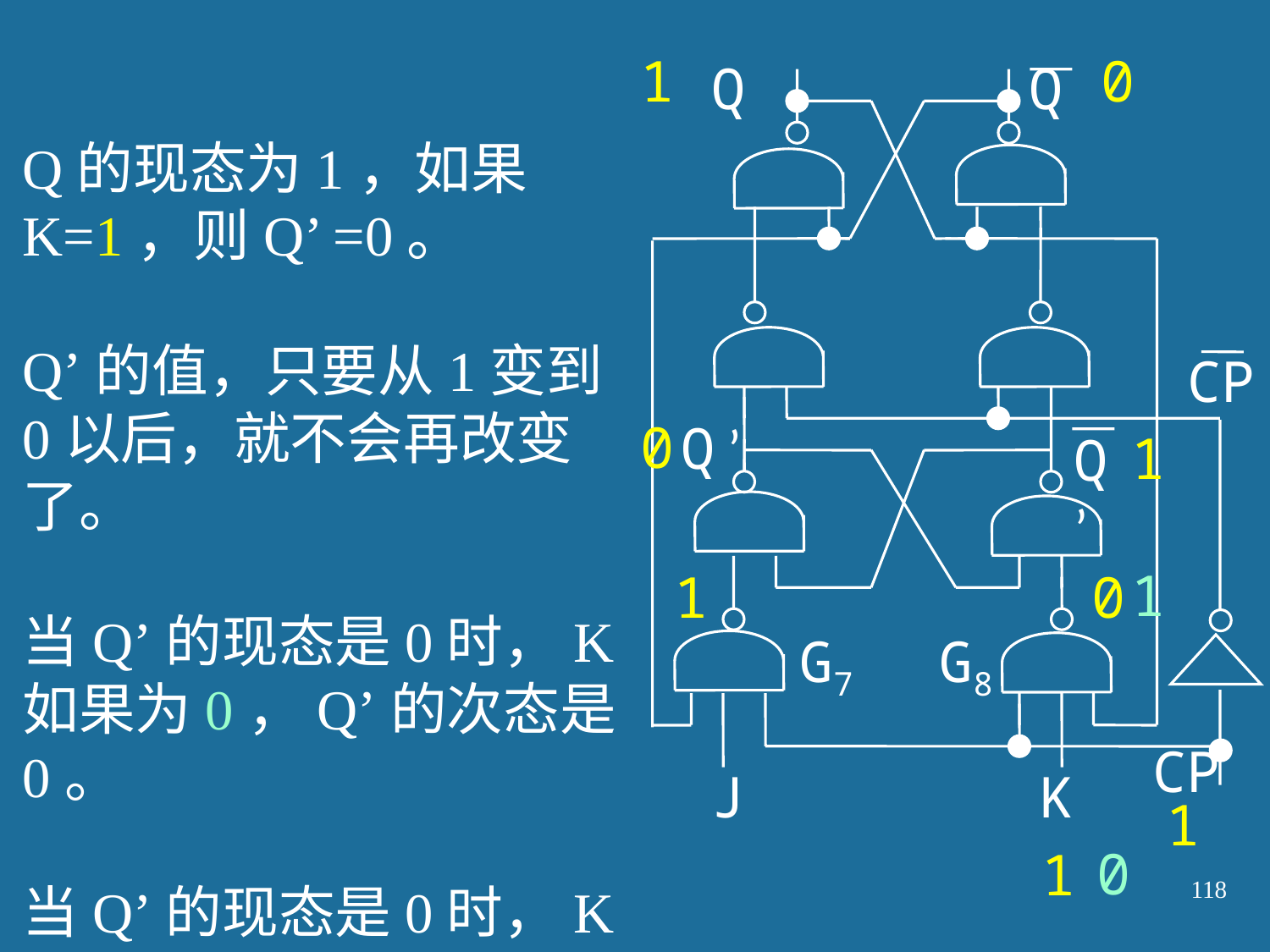

1
0
Q
Q

CP

Q ’

Q ’

G7
G8

CP

J
K
Q的现态为1，如果K=1，则Q’ =0。

Q’的值，只要从1变到0以后，就不会再改变了。

当Q’的现态是0时，K如果为0，Q’的次态是0。

当Q’的现态是0时，K如果为1，Q’的次态是0。

0
1

1
1
0

1
0
1
118